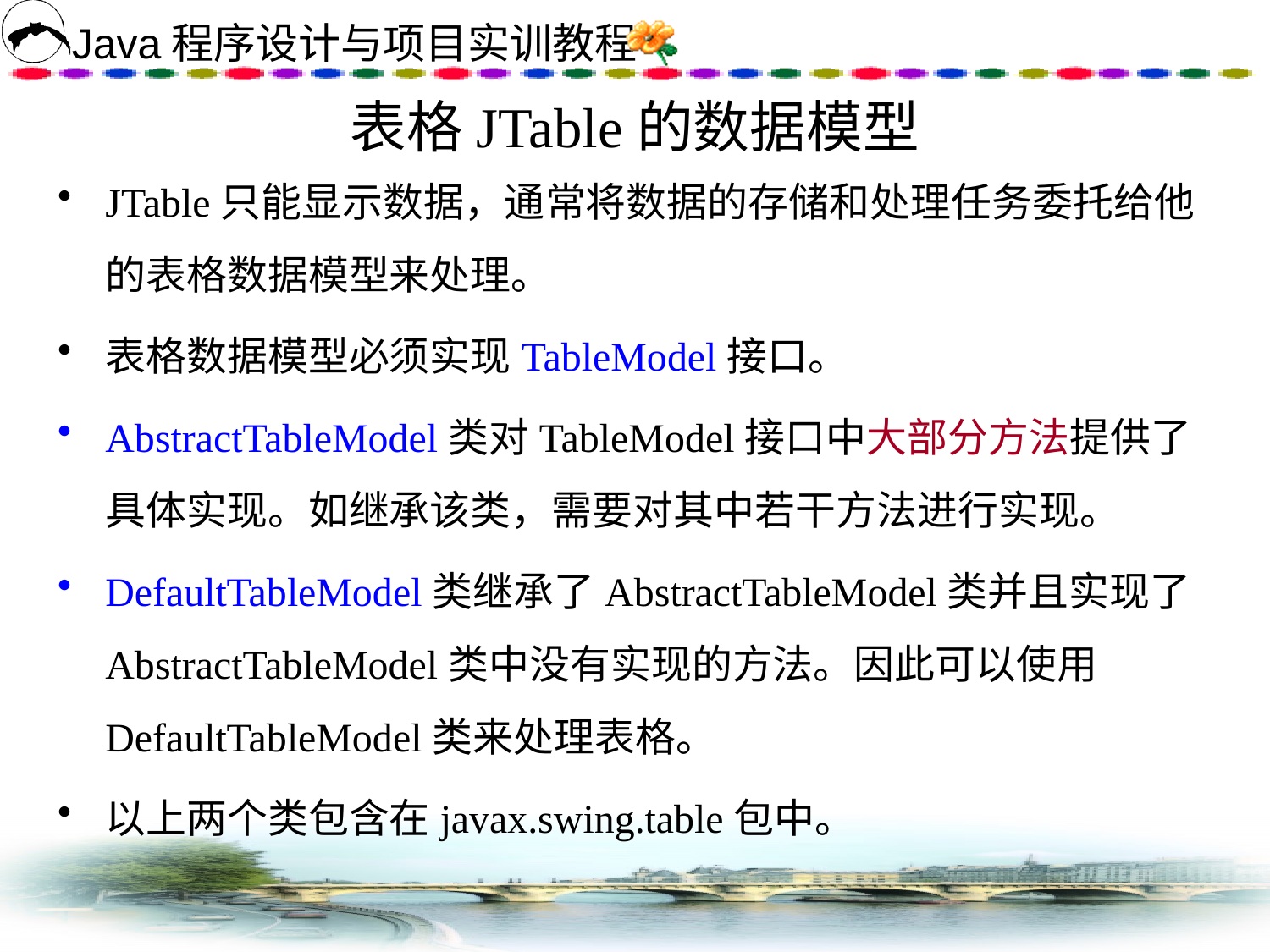

# 表格JTable的数据模型
JTable只能显示数据，通常将数据的存储和处理任务委托给他的表格数据模型来处理。
表格数据模型必须实现TableModel接口。
AbstractTableModel类对TableModel接口中大部分方法提供了具体实现。如继承该类，需要对其中若干方法进行实现。
DefaultTableModel类继承了AbstractTableModel类并且实现了AbstractTableModel类中没有实现的方法。因此可以使用DefaultTableModel类来处理表格。
以上两个类包含在javax.swing.table包中。